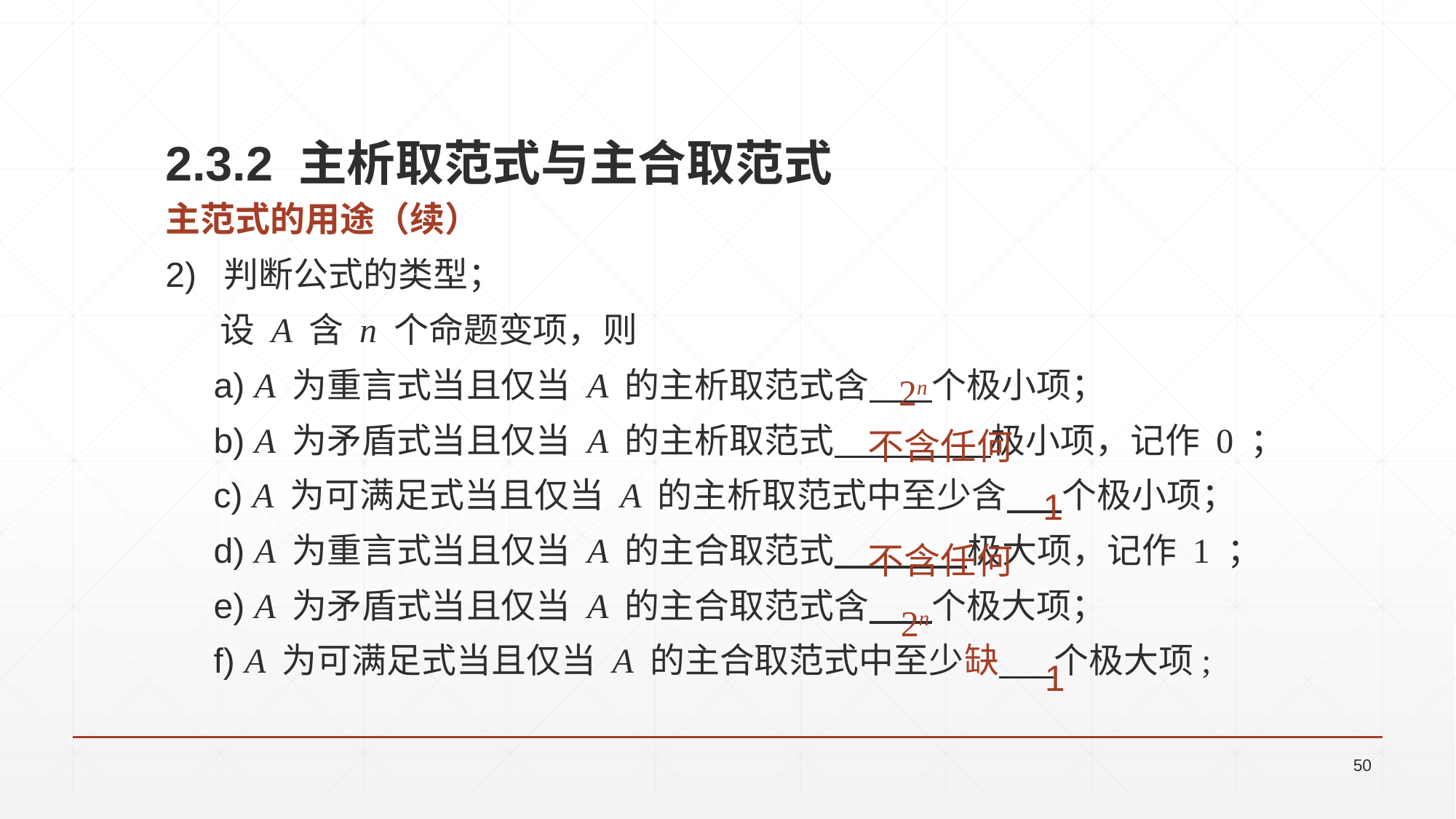

2.3.2 主析取范式与主合取范式
主范式的用途（续）
2)  判断公式的类型；
      设 A 含 n 个命题变项，则
     a) A 为重言式当且仅当 A 的主析取范式含        个极小项；
     b) A 为矛盾式当且仅当 A 的主析取范式                    极小项，记作 0 ；
     c) A 为可满足式当且仅当 A 的主析取范式中至少含       个极小项；
     d) A 为重言式当且仅当 A 的主合取范式                 极大项，记作 1 ；
     e) A 为矛盾式当且仅当 A 的主合取范式含        个极大项；
     f) A 为可满足式当且仅当 A 的主合取范式中至少缺       个极大项;
2n
不含任何
1
不含任何
2n
1
50